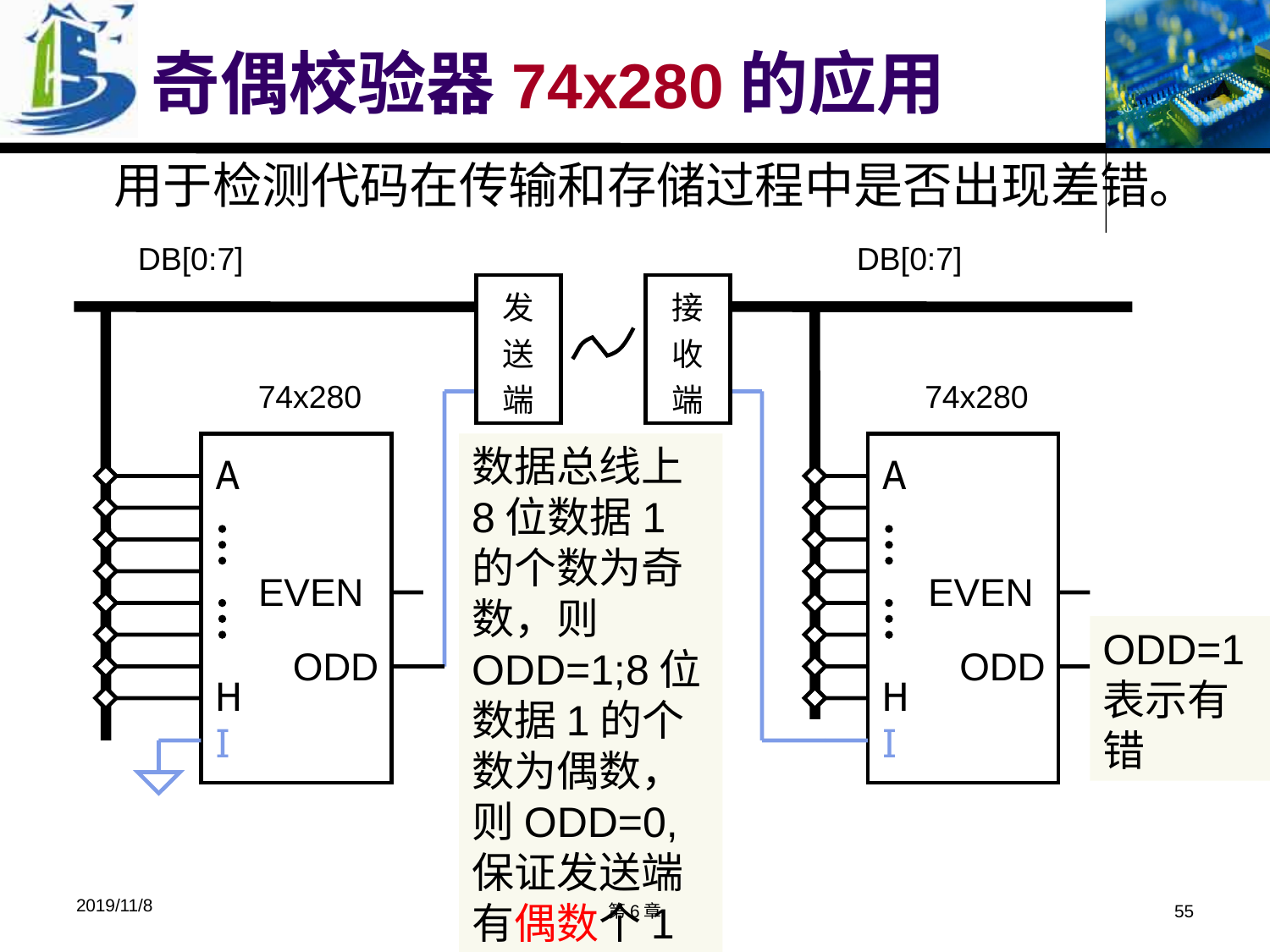

# 奇偶校验器74x280的应用
用于检测代码在传输和存储过程中是否出现差错。
DB[0:7]
DB[0:7]
发
送
端
接
收
端

74x280

A

EVEN

ODD

H
I

74x280

A

EVEN

ODD

H
I

数据总线上8位数据1的个数为奇数，则ODD=1;8位数据1的个数为偶数，则ODD=0,保证发送端有偶数个1
ODD=1表示有错

2019/11/8
第6章
55